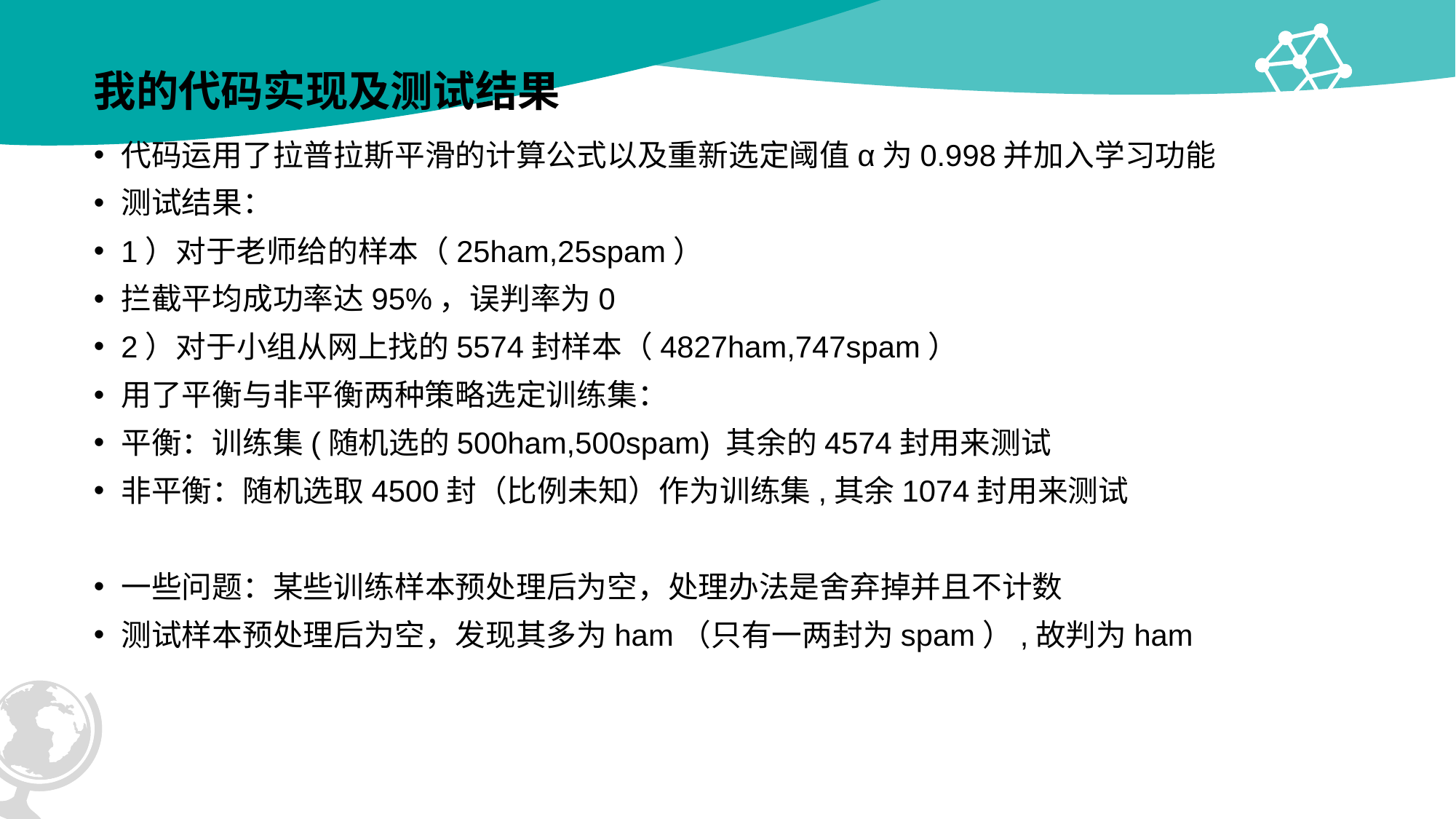

# 我的代码实现及测试结果
代码运用了拉普拉斯平滑的计算公式以及重新选定阈值α为0.998并加入学习功能
测试结果：
1）对于老师给的样本（25ham,25spam）
拦截平均成功率达95%，误判率为0
2）对于小组从网上找的5574封样本（4827ham,747spam）
用了平衡与非平衡两种策略选定训练集：
平衡：训练集(随机选的500ham,500spam) 其余的4574封用来测试
非平衡：随机选取4500封（比例未知）作为训练集,其余1074封用来测试

一些问题：某些训练样本预处理后为空，处理办法是舍弃掉并且不计数
测试样本预处理后为空，发现其多为ham（只有一两封为spam）,故判为ham
15